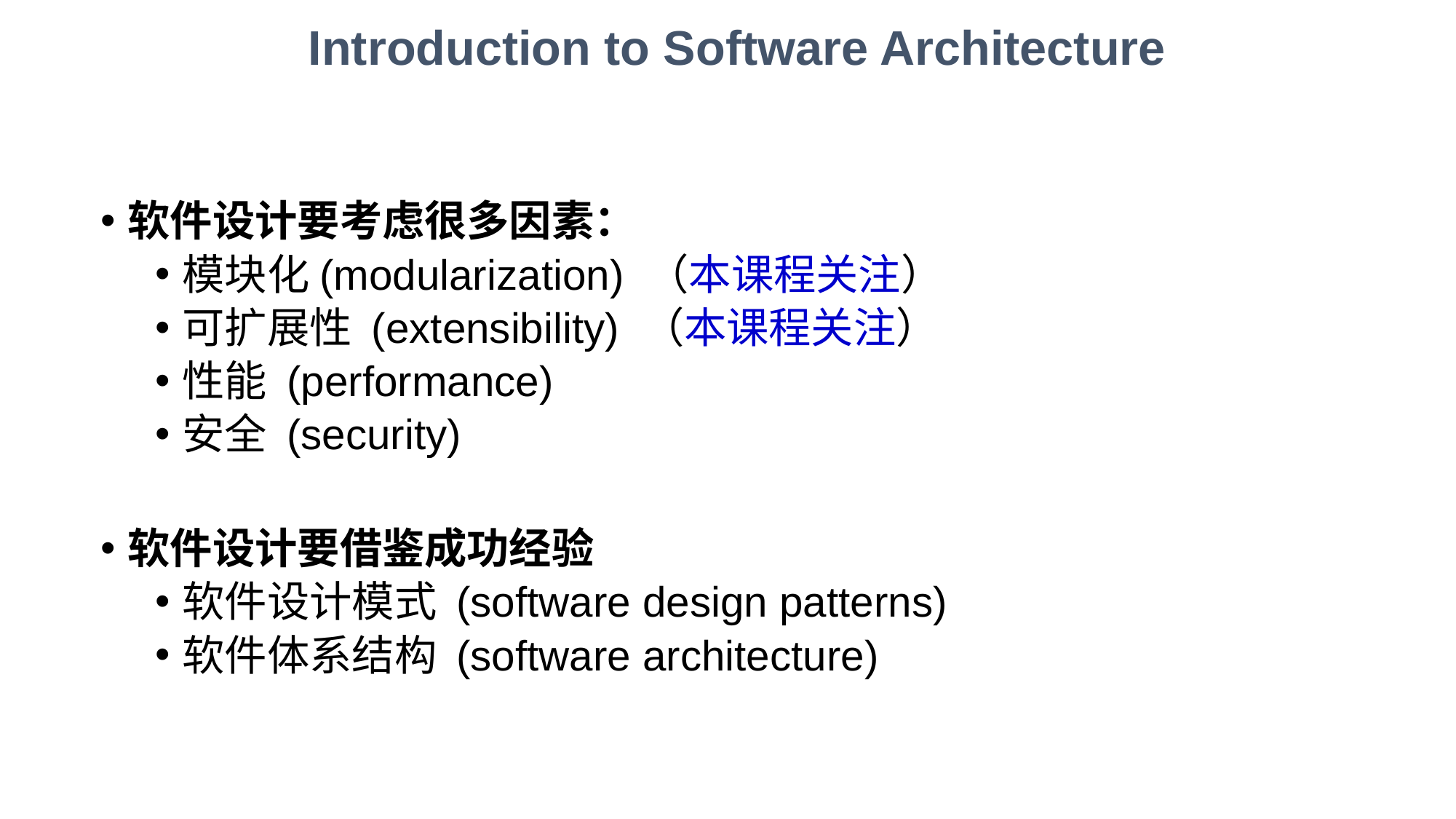

Introduction to Software Architecture
软件设计要考虑很多因素：
模块化(modularization) （本课程关注）
可扩展性 (extensibility) （本课程关注）
性能 (performance)
安全 (security)

软件设计要借鉴成功经验
软件设计模式 (software design patterns)
软件体系结构 (software architecture)